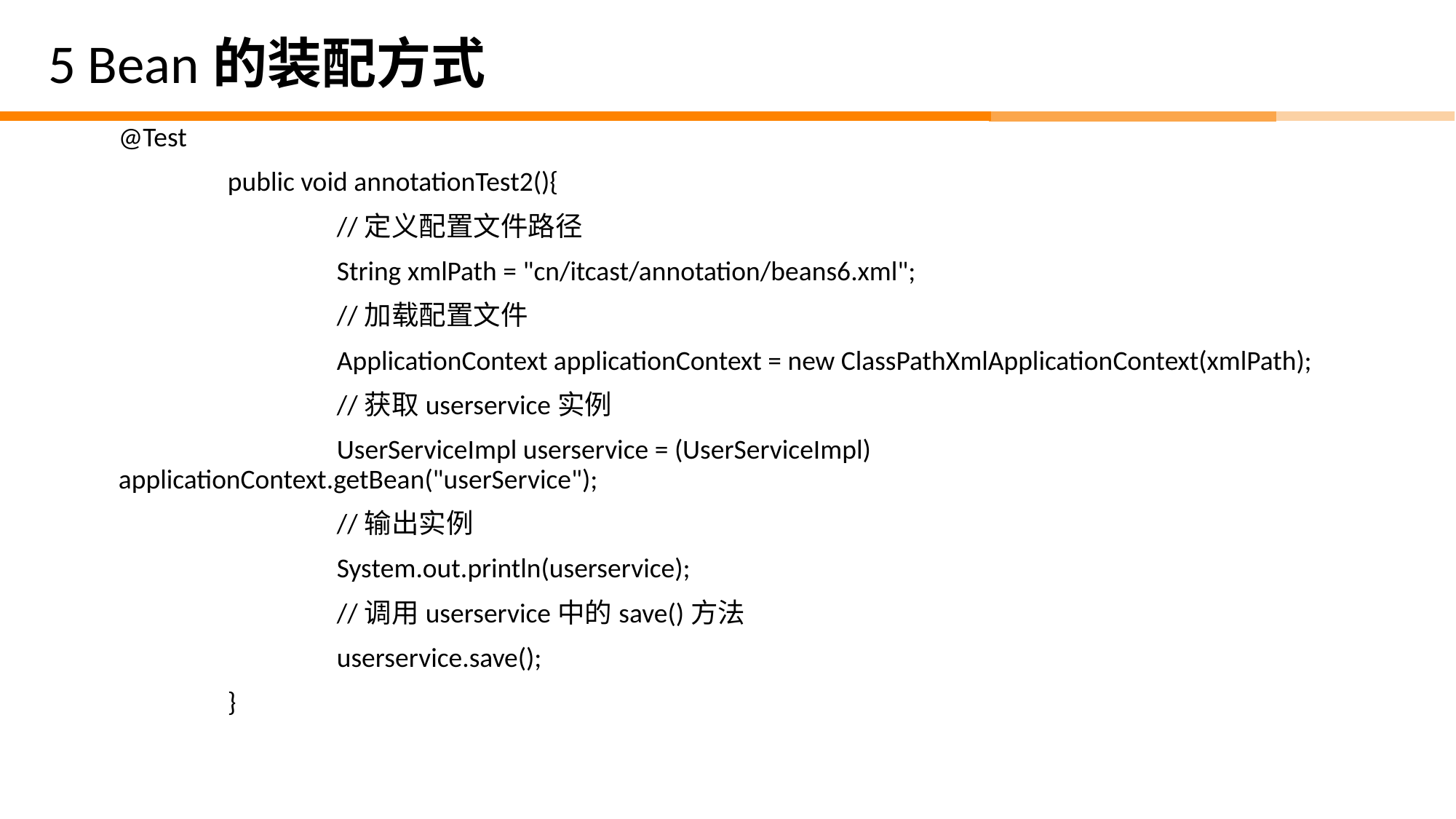

# 5 Bean的装配方式
@Test
	public void annotationTest2(){
		//定义配置文件路径
		String xmlPath = "cn/itcast/annotation/beans6.xml";
		//加载配置文件
		ApplicationContext applicationContext = new ClassPathXmlApplicationContext(xmlPath);
		//获取userservice实例
		UserServiceImpl userservice = (UserServiceImpl) applicationContext.getBean("userService");
		//输出实例
		System.out.println(userservice);
		//调用userservice中的save()方法
		userservice.save();
	}